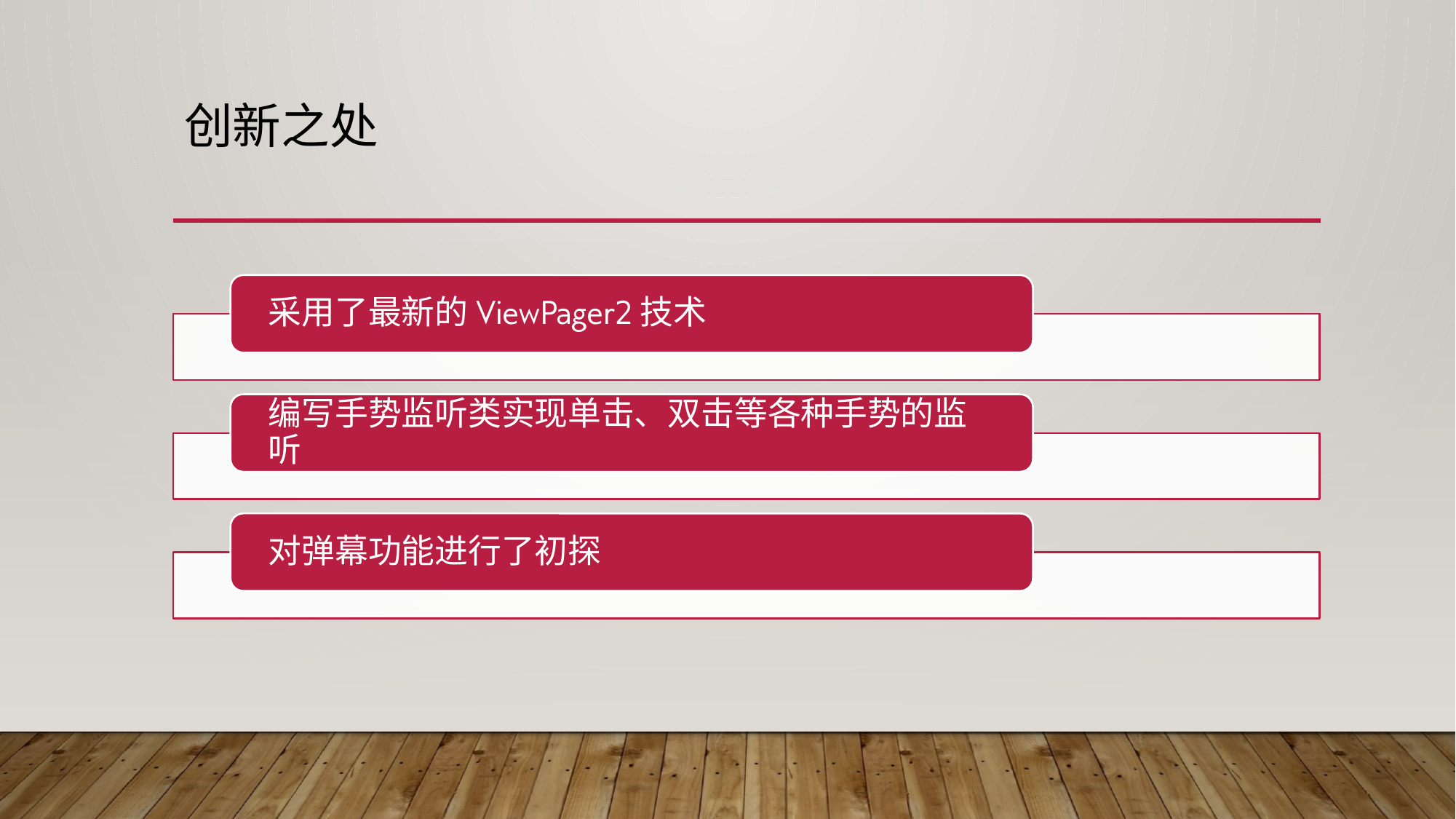

# 创新之处
采用了最新的ViewPager2技术
编写手势监听类实现单击、双击等各种手势的监听
对弹幕功能进行了初探